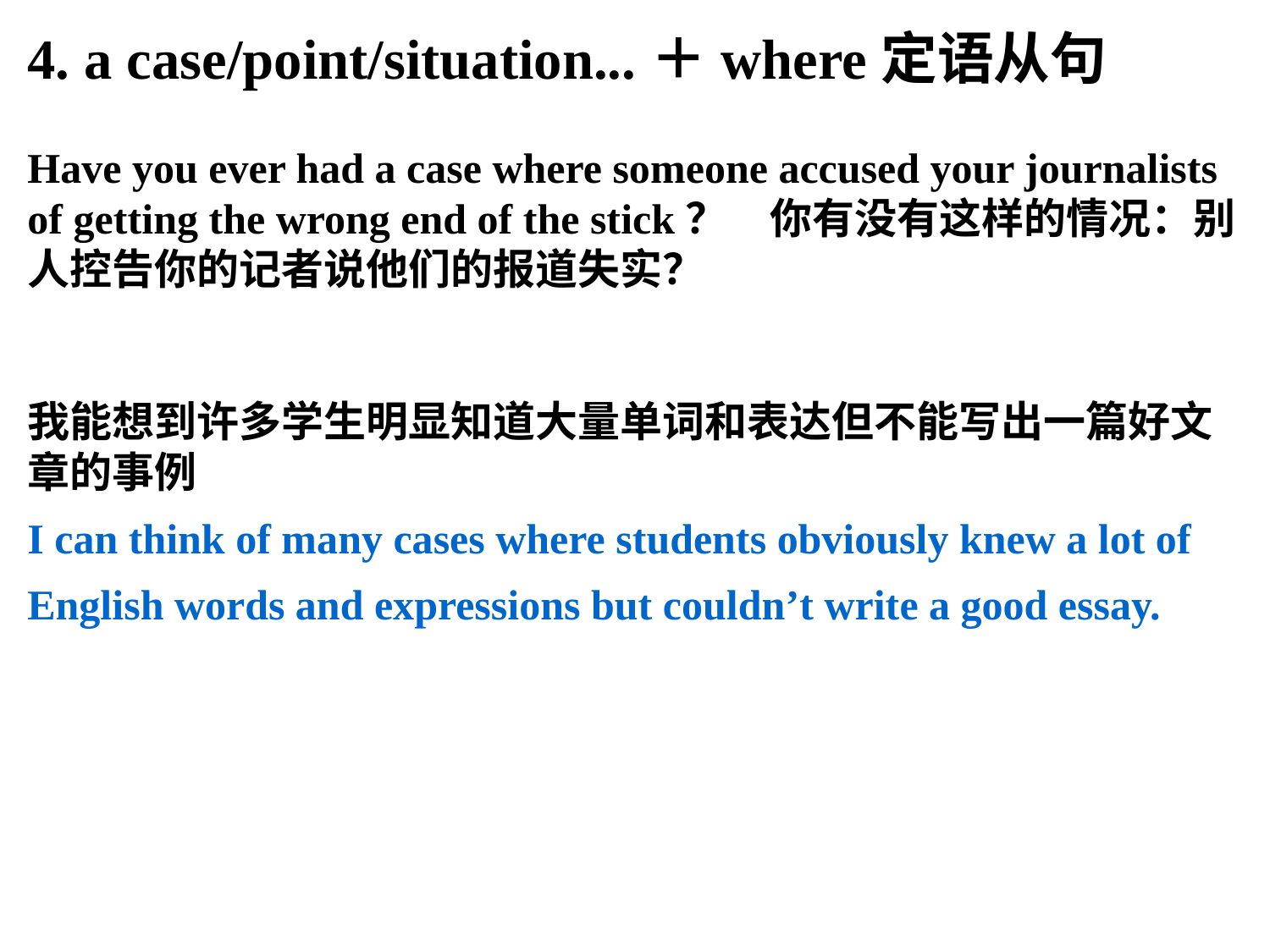

4. a case/point/situation...＋where定语从句

Have you ever had a case where someone accused your journalists of getting the wrong end of the stick？　你有没有这样的情况：别人控告你的记者说他们的报道失实？

我能想到许多学生明显知道大量单词和表达但不能写出一篇好文章的事例
I can think of many cases where students obviously knew a lot of English words and expressions but couldn’t write a good essay.